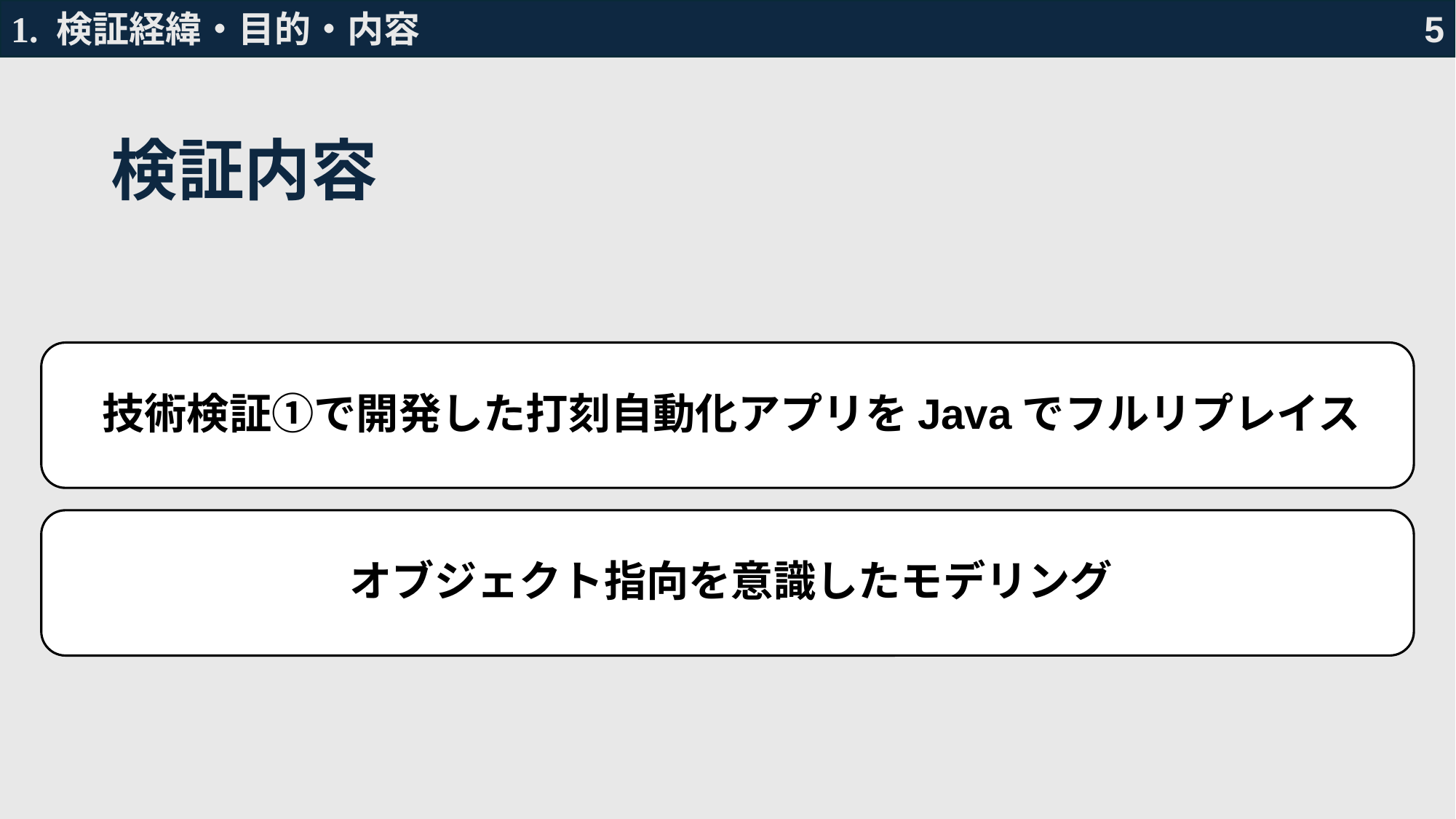

5
1. 検証経緯・目的・内容
# 検証内容
技術検証①で開発した打刻自動化アプリをJavaでフルリプレイス
オブジェクト指向を意識したモデリング